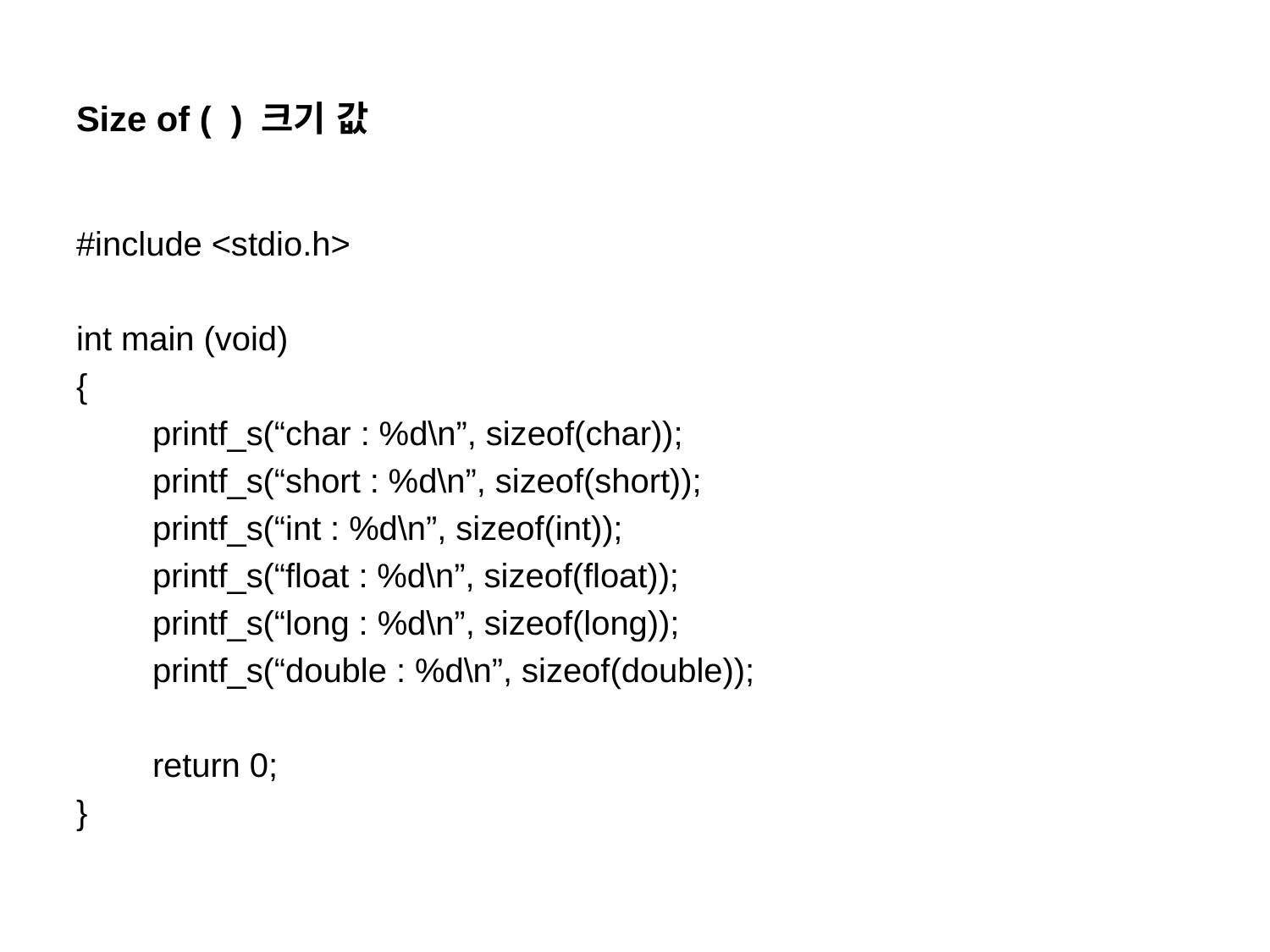

# Size of (  ) 크기 값
#include <stdio.h>

int main (void)
{
	printf_s(“char : %d\n”, sizeof(char));
	printf_s(“short : %d\n”, sizeof(short));
	printf_s(“int : %d\n”, sizeof(int));
	printf_s(“float : %d\n”, sizeof(float));
	printf_s(“long : %d\n”, sizeof(long));
	printf_s(“double : %d\n”, sizeof(double));

	return 0;
}